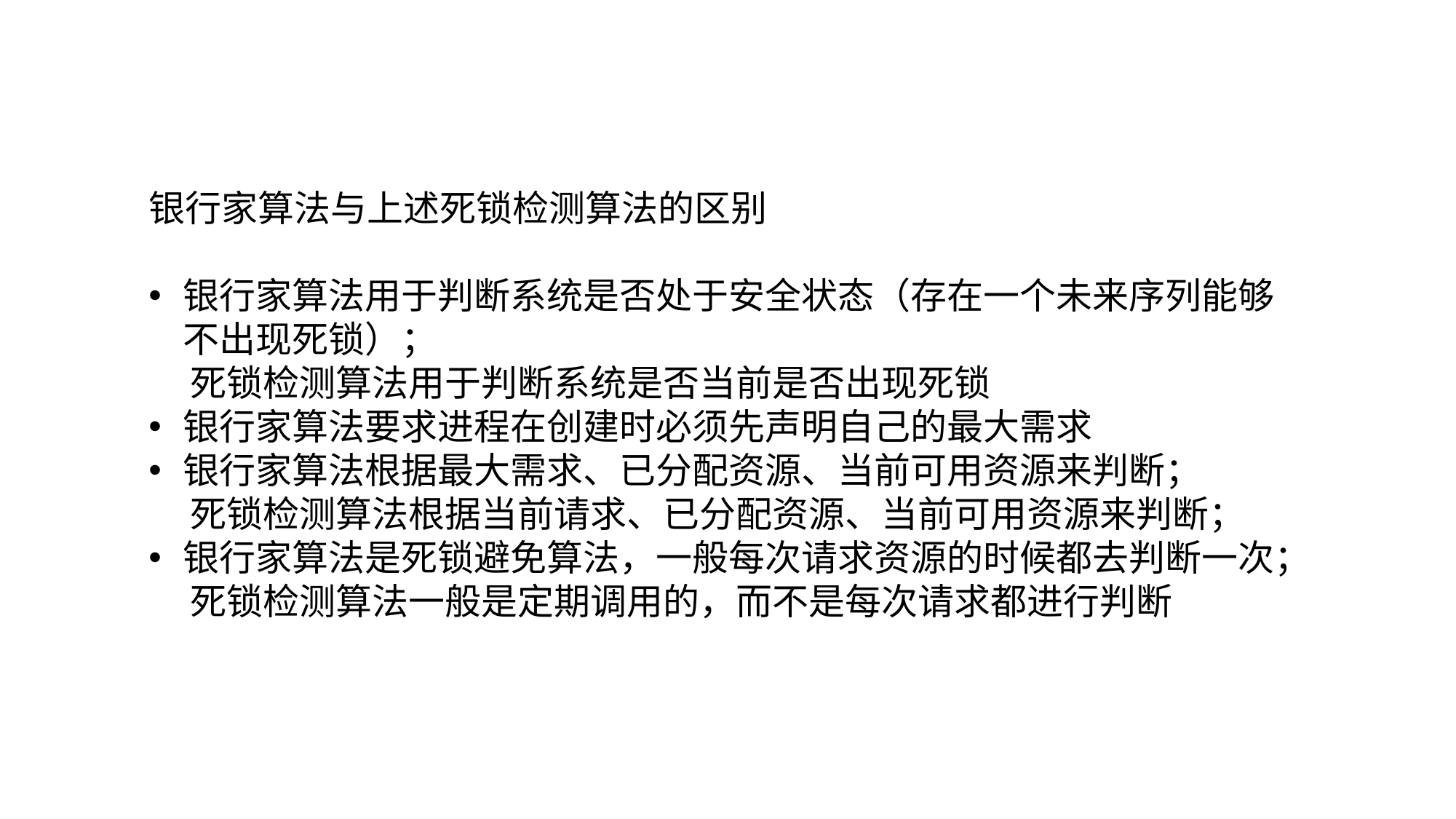

银行家算法与上述死锁检测算法的区别

银行家算法用于判断系统是否处于安全状态（存在一个未来序列能够不出现死锁）；
    死锁检测算法用于判断系统是否当前是否出现死锁
银行家算法要求进程在创建时必须先声明自己的最大需求
银行家算法根据最大需求、已分配资源、当前可用资源来判断；
    死锁检测算法根据当前请求、已分配资源、当前可用资源来判断；
银行家算法是死锁避免算法，一般每次请求资源的时候都去判断一次；
    死锁检测算法一般是定期调用的，而不是每次请求都进行判断